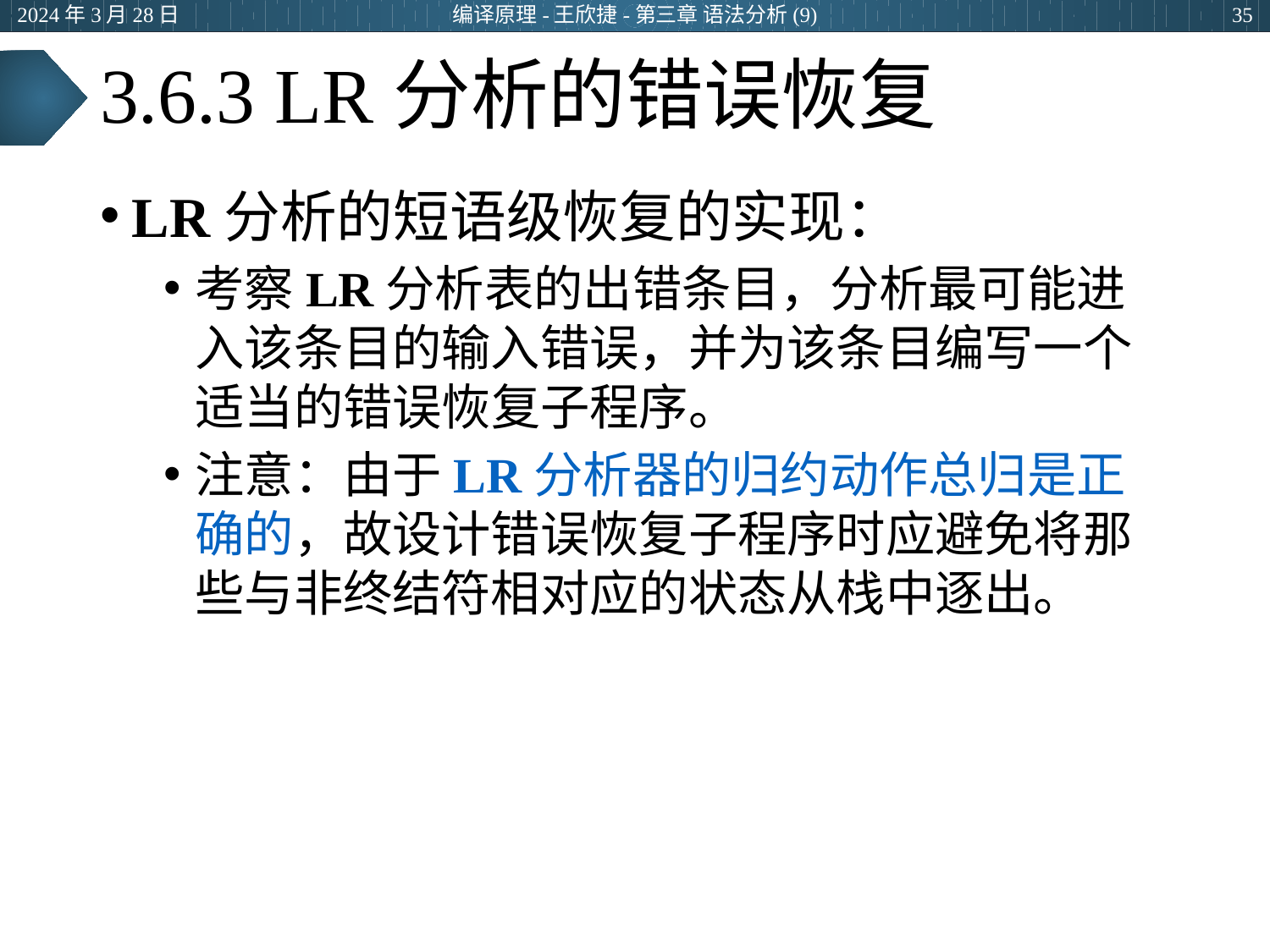

2024年3月28日
编译原理-王欣捷-第三章 语法分析(9)
35
# 3.6.3 LR分析的错误恢复
LR分析的短语级恢复的实现：
考察LR分析表的出错条目，分析最可能进入该条目的输入错误，并为该条目编写一个适当的错误恢复子程序。
注意：由于LR分析器的归约动作总归是正确的，故设计错误恢复子程序时应避免将那些与非终结符相对应的状态从栈中逐出。